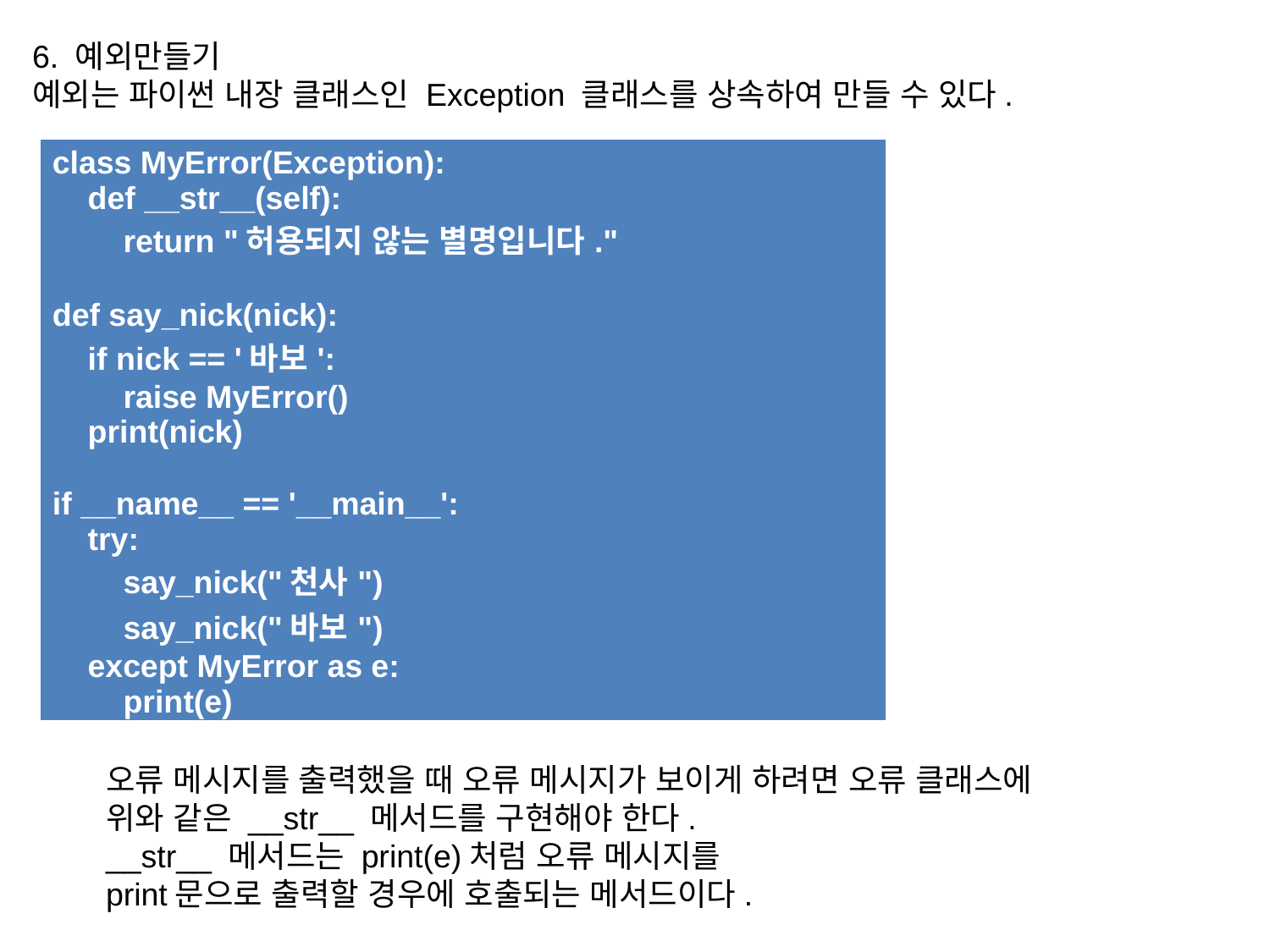

6. 예외만들기
예외는 파이썬 내장 클래스인 Exception 클래스를 상속하여 만들 수 있다.

| class MyError(Exception): def \_\_str\_\_(self): return "허용되지 않는 별명입니다." def say\_nick(nick): if nick == '바보': raise MyError() print(nick) if \_\_name\_\_ == '\_\_main\_\_': try: say\_nick("천사") say\_nick("바보") except MyError as e: print(e) |
| --- |
오류 메시지를 출력했을 때 오류 메시지가 보이게 하려면 오류 클래스에
위와 같은 __str__ 메서드를 구현해야 한다.
__str__ 메서드는 print(e)처럼 오류 메시지를
print문으로 출력할 경우에 호출되는 메서드이다.